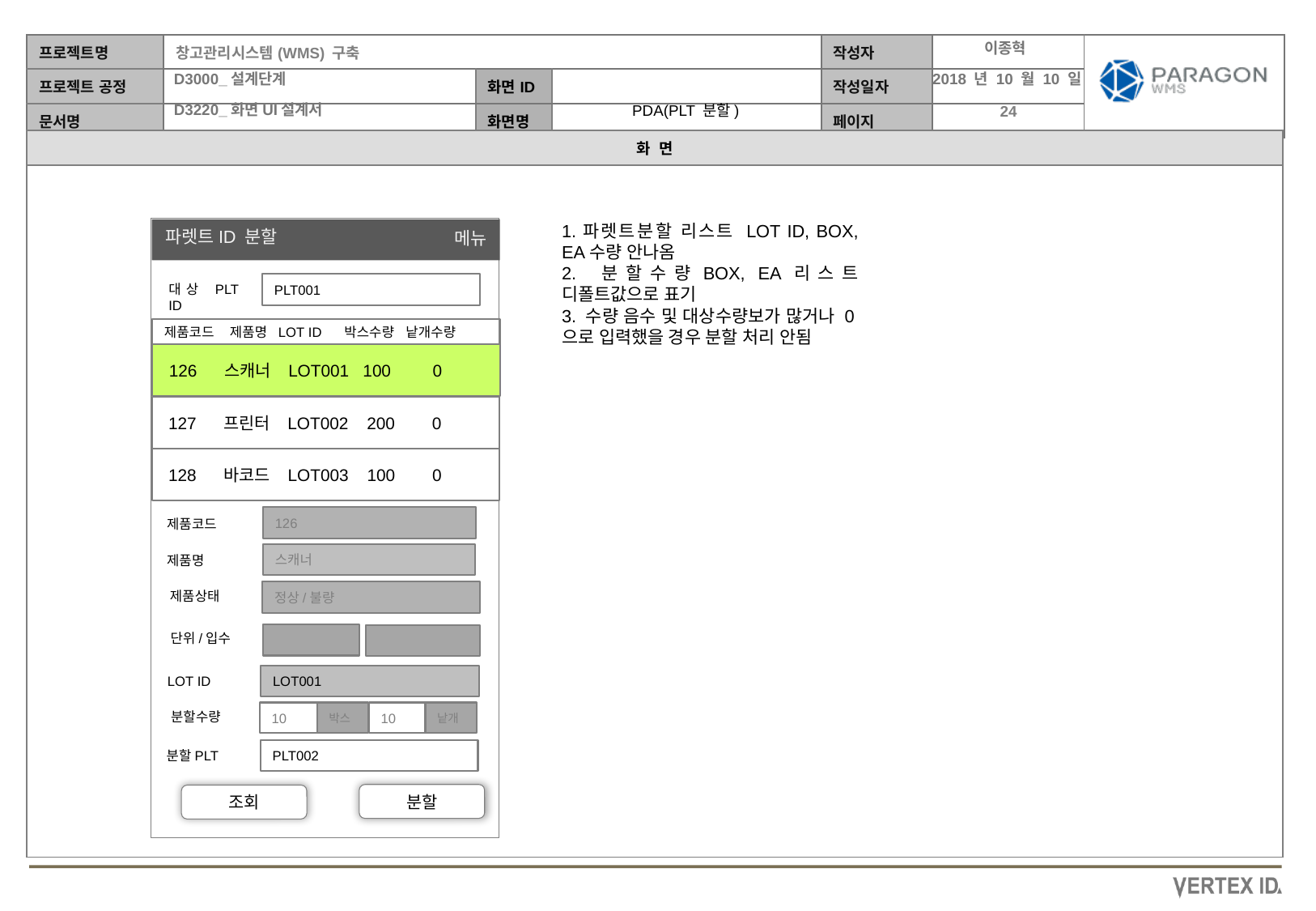

이종혁
2018 년 10 월 10 일
PDA(PLT 분할)
1.파렛트분할 리스트 LOT ID, BOX, EA수량 안나옴
2. 분할수량BOX, EA리스트 디폴트값으로 표기
3. 수량 음수 및 대상수량보가 많거나 0으로 입력했을 경우 분할 처리 안됨

파렛트ID 분할
메뉴
PLT001
대상 PLT ID
제품코드    제품명  LOT ID     박스수량   낱개수량
 126     스캐너   LOT001   100         0
 127     프린터   LOT002    200        0
 128     바코드   LOT003    100        0
126
제품코드
스캐너
제품명
제품상태
정상/불량
단위/입수

LOT001
LOT ID
분할수량
박스
10
10
낱개
PLT002
분할PLT
분할
조회